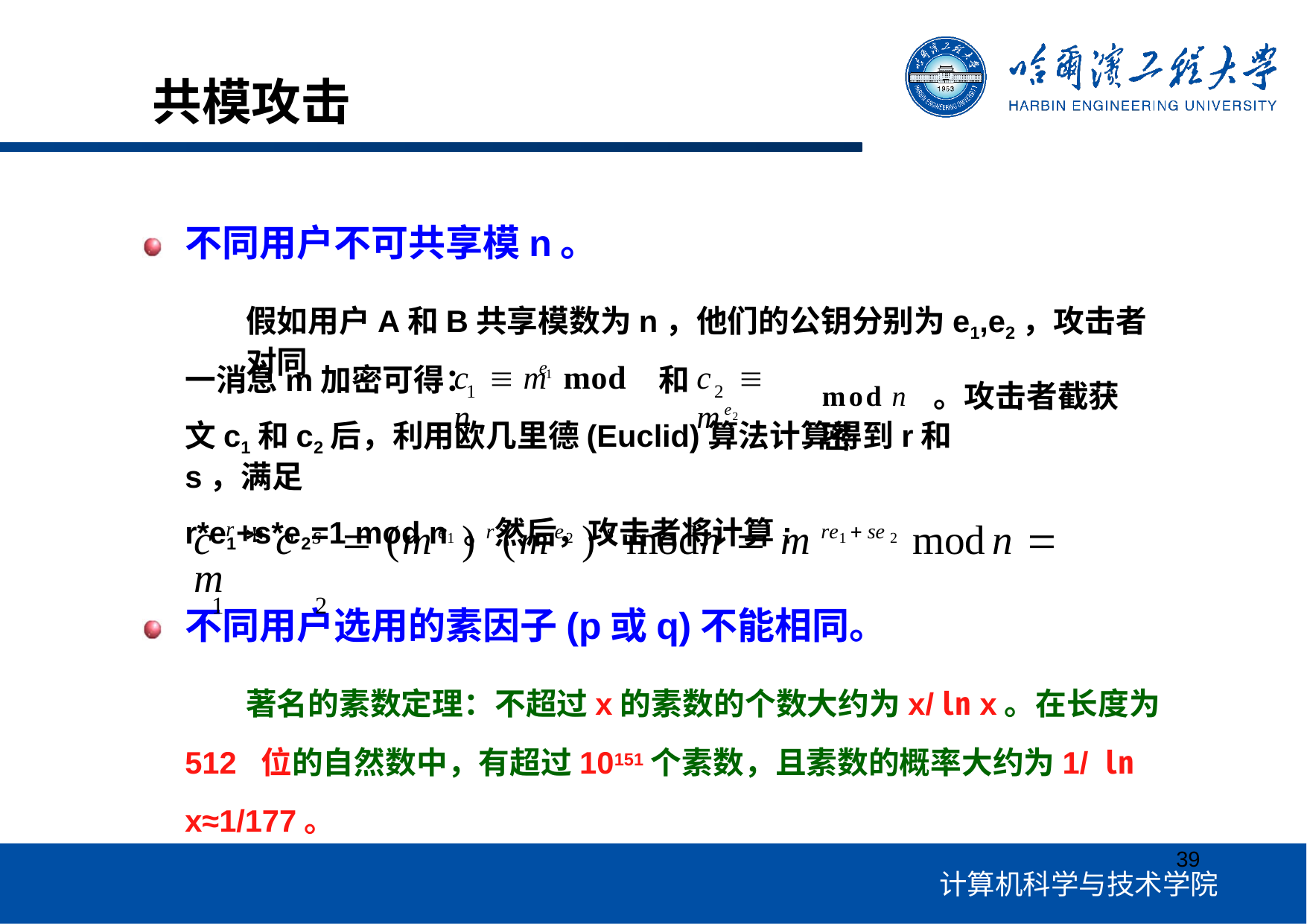

# 共模攻击
不同用户不可共享模n。
假如用户A和B共享模数为n，他们的公钥分别为e1,e2，攻击者对同

e
c	≡ m	mod n
c	≡ me2
mod n 。攻击者截获密
一消息m加密可得：
和
1
1	2
文c1和c2后，利用欧几里德(Euclid)算法计算得到r和s，满足
r*e1+s*e2=1 mod n 。然后，攻击者将计算:

s
c r  * c	= (me1  ) r (me2  ) s  mod	n = m re1 + se 2    mod	n = m
1	2
不同用户选用的素因子(p或q)不能相同。
著名的素数定理：不超过x的素数的个数大约为x/㏑x。在长度为512  位的自然数中，有超过10151个素数，且素数的概率大约为1/ ㏑x≈1/177。

39